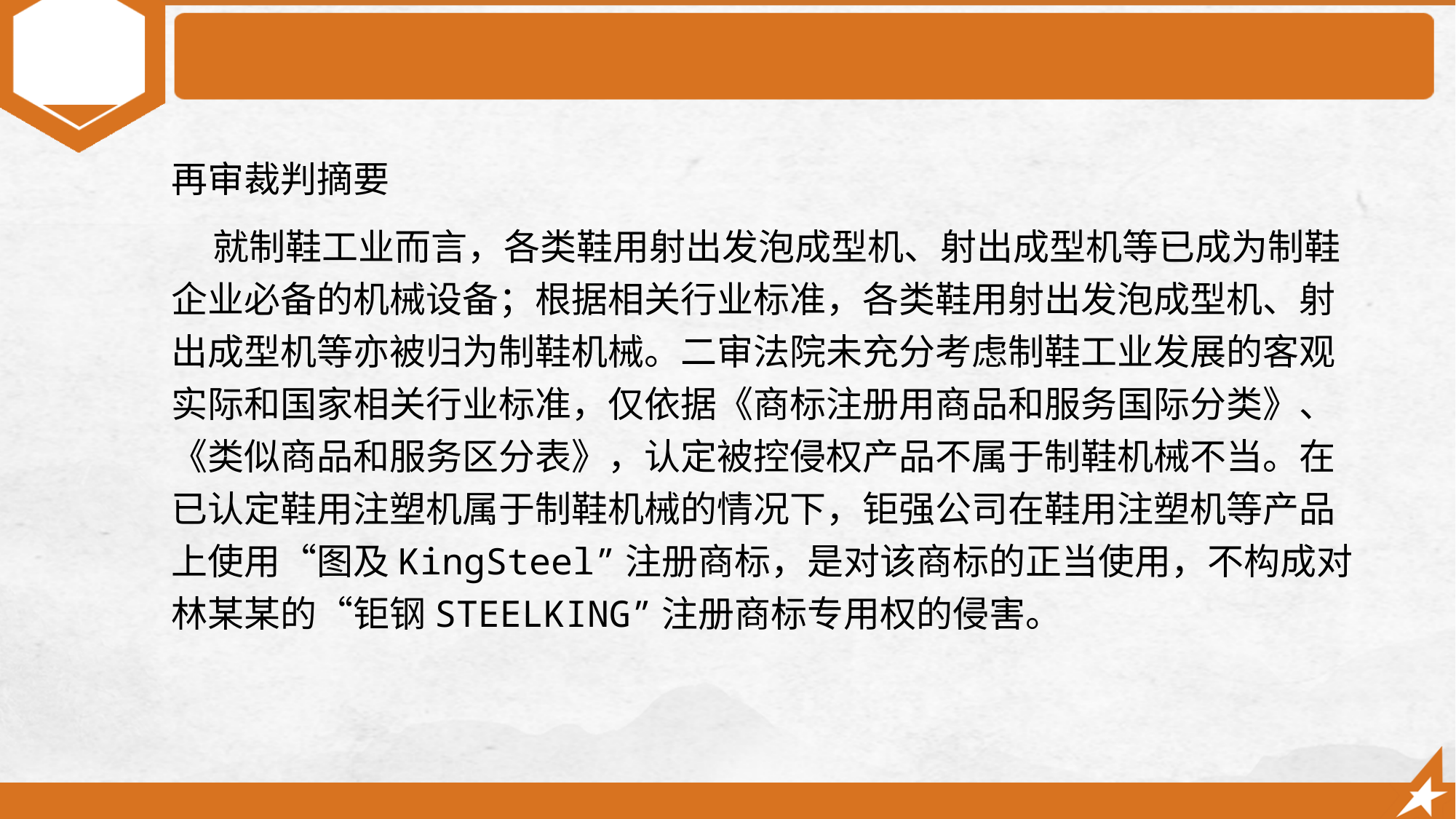

再审裁判摘要
    就制鞋工业而言，各类鞋用射出发泡成型机、射出成型机等已成为制鞋企业必备的机械设备；根据相关行业标准，各类鞋用射出发泡成型机、射出成型机等亦被归为制鞋机械。二审法院未充分考虑制鞋工业发展的客观实际和国家相关行业标准，仅依据《商标注册用商品和服务国际分类》、《类似商品和服务区分表》，认定被控侵权产品不属于制鞋机械不当。在已认定鞋用注塑机属于制鞋机械的情况下，钜强公司在鞋用注塑机等产品上使用“图及KingSteel”注册商标，是对该商标的正当使用，不构成对林某某的“钜钢STEELKING”注册商标专用权的侵害。